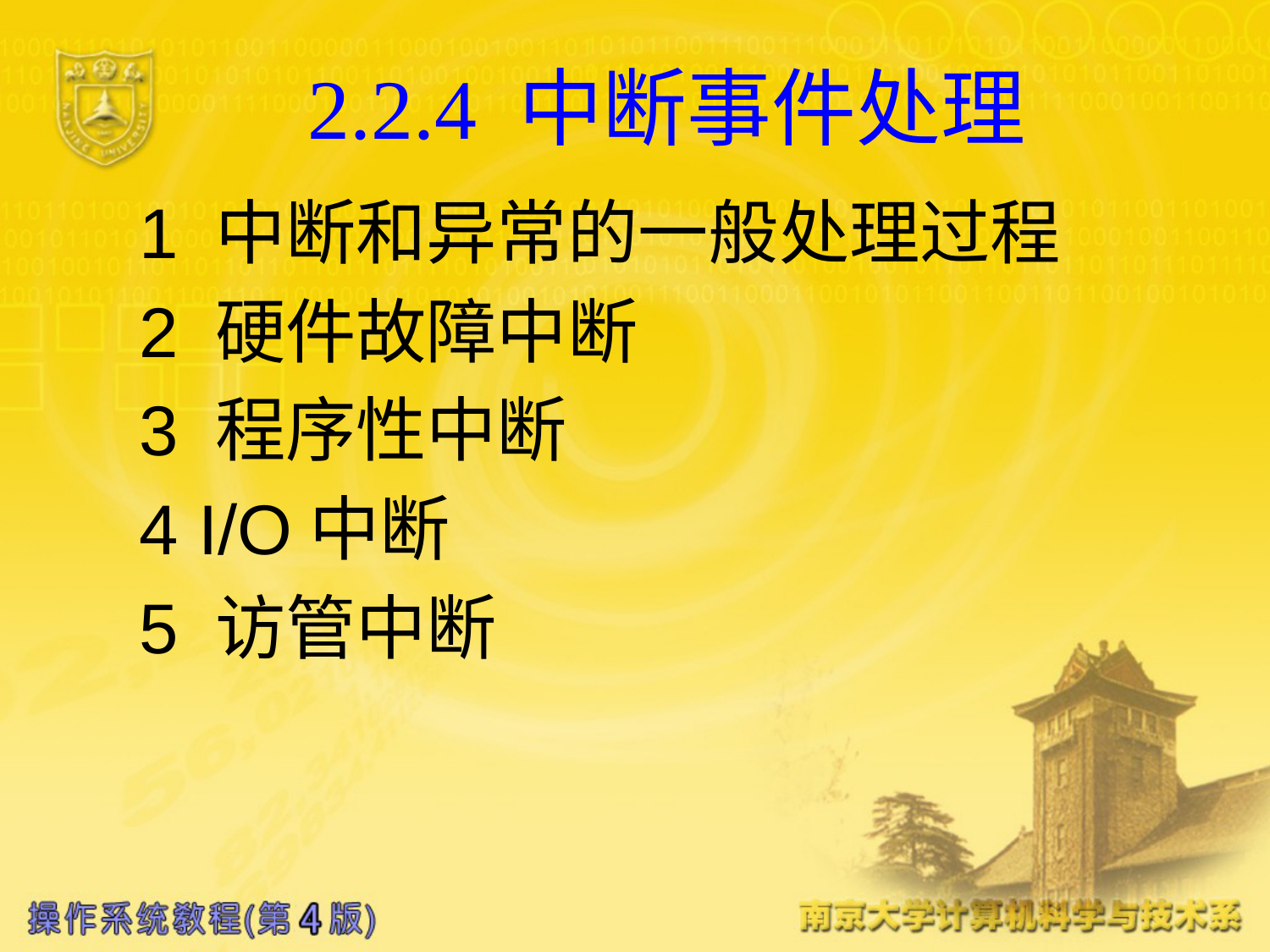

2.2.4 中断事件处理
1 中断和异常的一般处理过程
2 硬件故障中断
3 程序性中断
4 I/O中断
5 访管中断